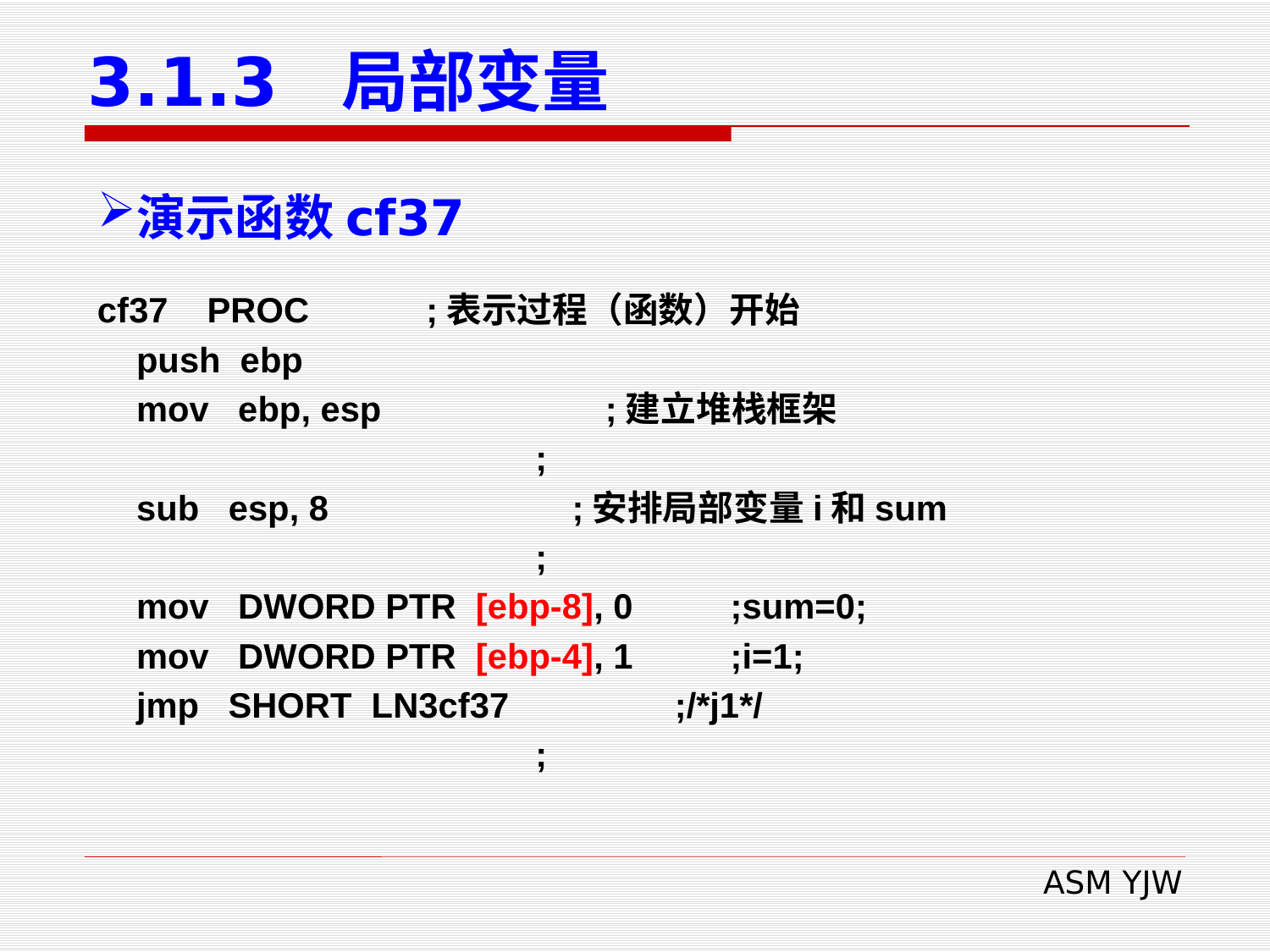

# 3.1.3  局部变量
演示函数cf37
cf37    PROC            ;表示过程（函数）开始
    push  ebp
    mov   ebp, esp                       ;建立堆栈框架
                                             ;
    sub   esp, 8                         ;安排局部变量i和sum
                                             ;
    mov   DWORD PTR  [ebp-8], 0          ;sum=0;
    mov   DWORD PTR  [ebp-4], 1          ;i=1;
    jmp   SHORT  LN3cf37                 ;/*j1*/
                                             ;